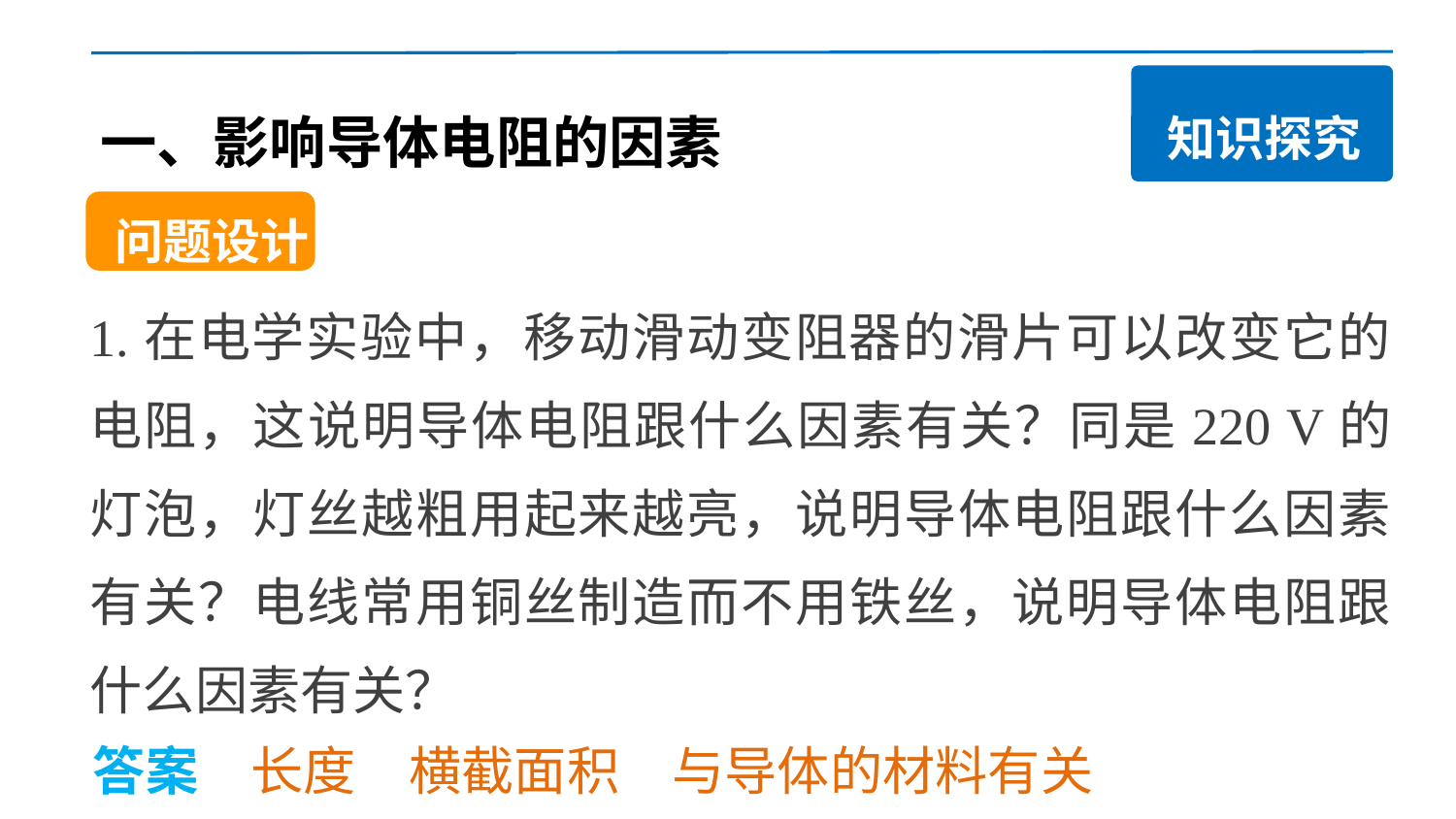

一、影响导体电阻的因素

知识探究
 问题设计
1.在电学实验中，移动滑动变阻器的滑片可以改变它的电阻，这说明导体电阻跟什么因素有关？同是220 V的灯泡，灯丝越粗用起来越亮，说明导体电阻跟什么因素有关？电线常用铜丝制造而不用铁丝，说明导体电阻跟什么因素有关？
答案　长度　横截面积　与导体的材料有关